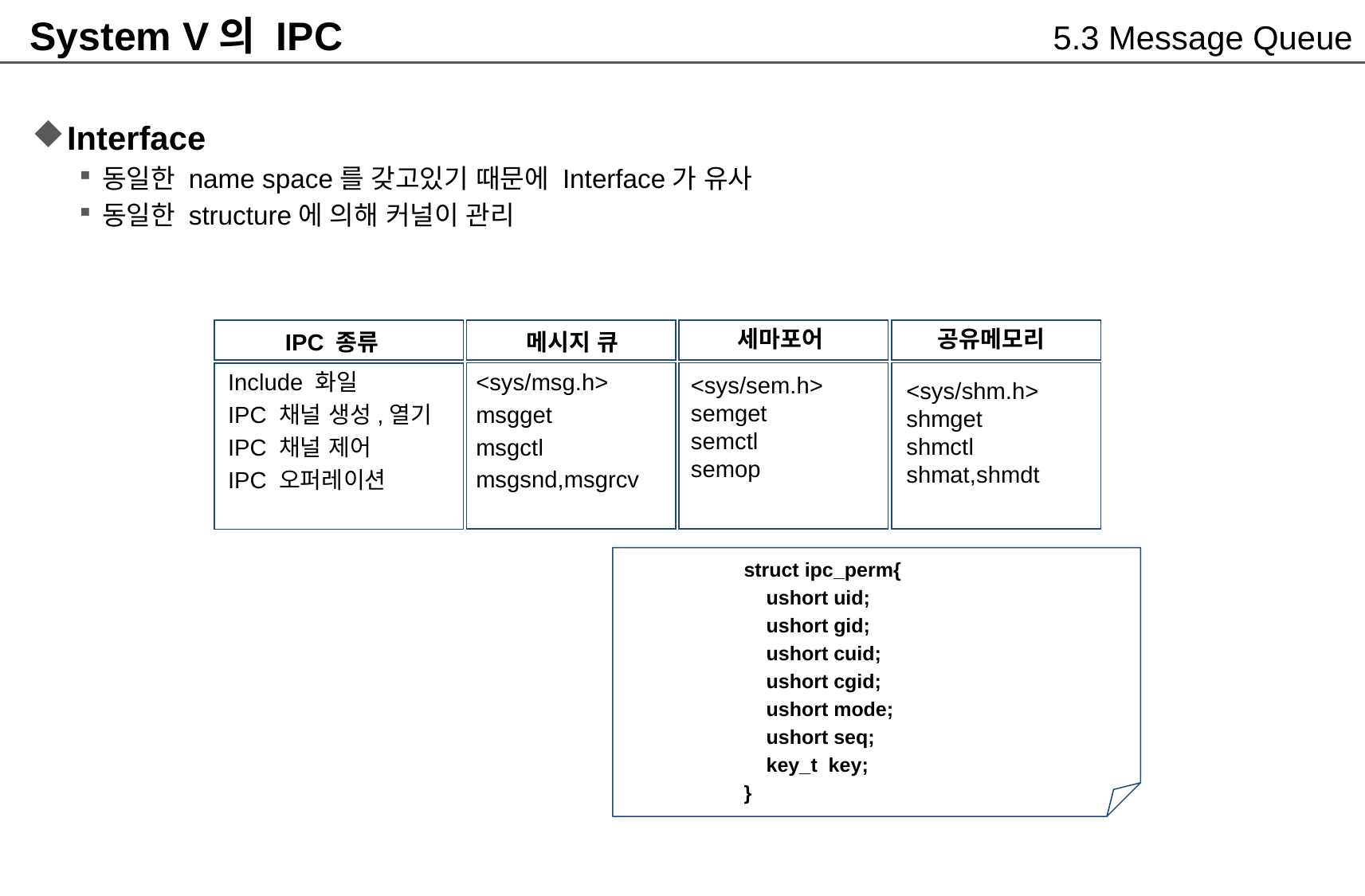

# System V의 IPC
5.3 Message Queue

Interface
동일한 name space를 갖고있기 때문에 Interface가 유사
동일한 structure에 의해 커널이 관리

세마포어
공유메모리

IPC 종류
메시지 큐
<sys/msg.h>
msgget
msgctl
msgsnd,msgrcv
Include 화일
IPC 채널 생성,열기
IPC 채널 제어
IPC 오퍼레이션

<sys/sem.h>
semget
semctl
semop
<sys/shm.h>
shmget
shmctl
shmat,shmdt

struct ipc_perm{
    ushort uid;
    ushort gid;
    ushort cuid;
    ushort cgid;
    ushort mode;
    ushort seq;
    key_t  key;
}